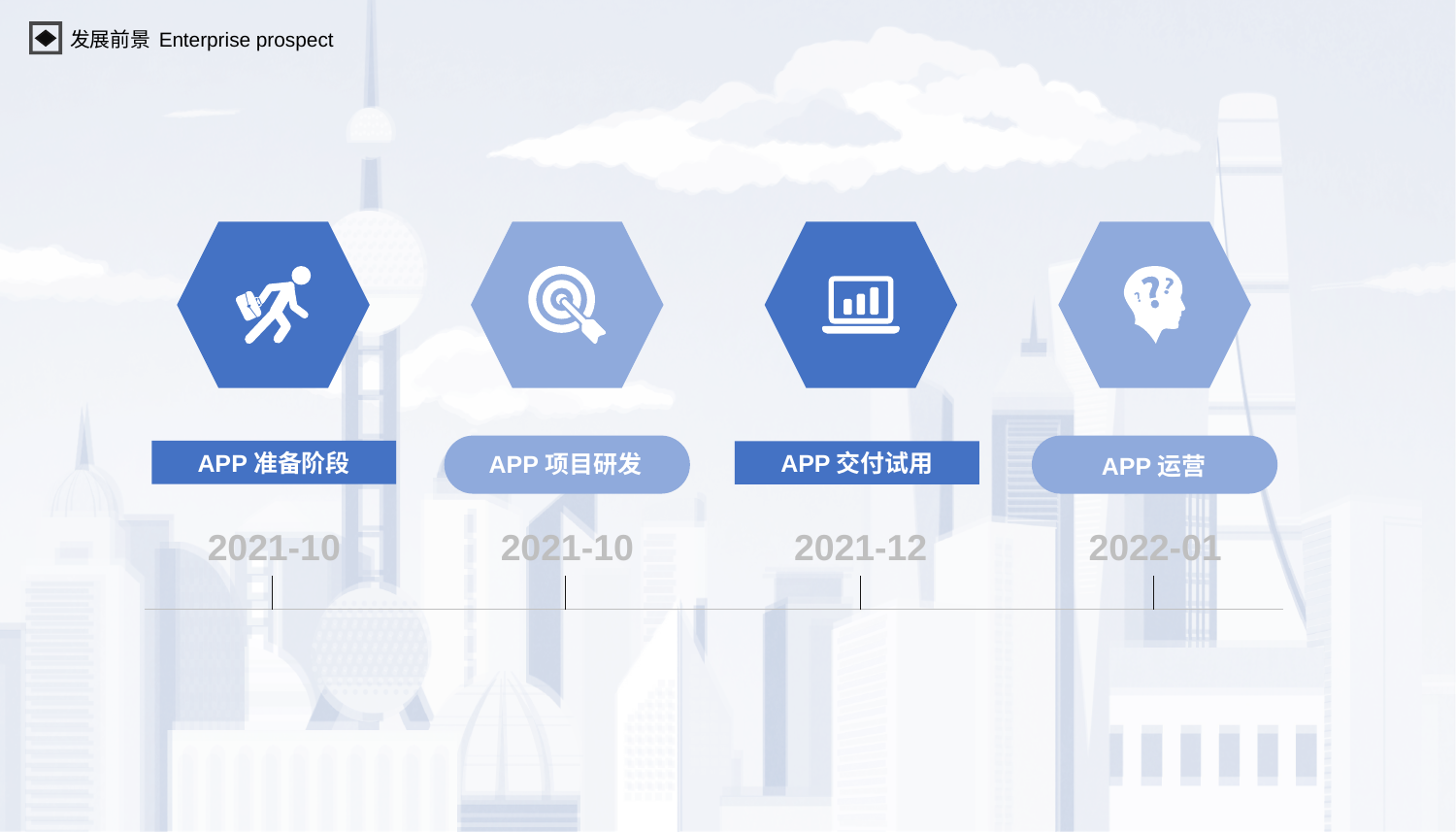

Enterprise prospect
发展前景

APP准备阶段
APP交付试用
APP项目研发
APP运营
2021-10
2021-10
2021-12
2022-01